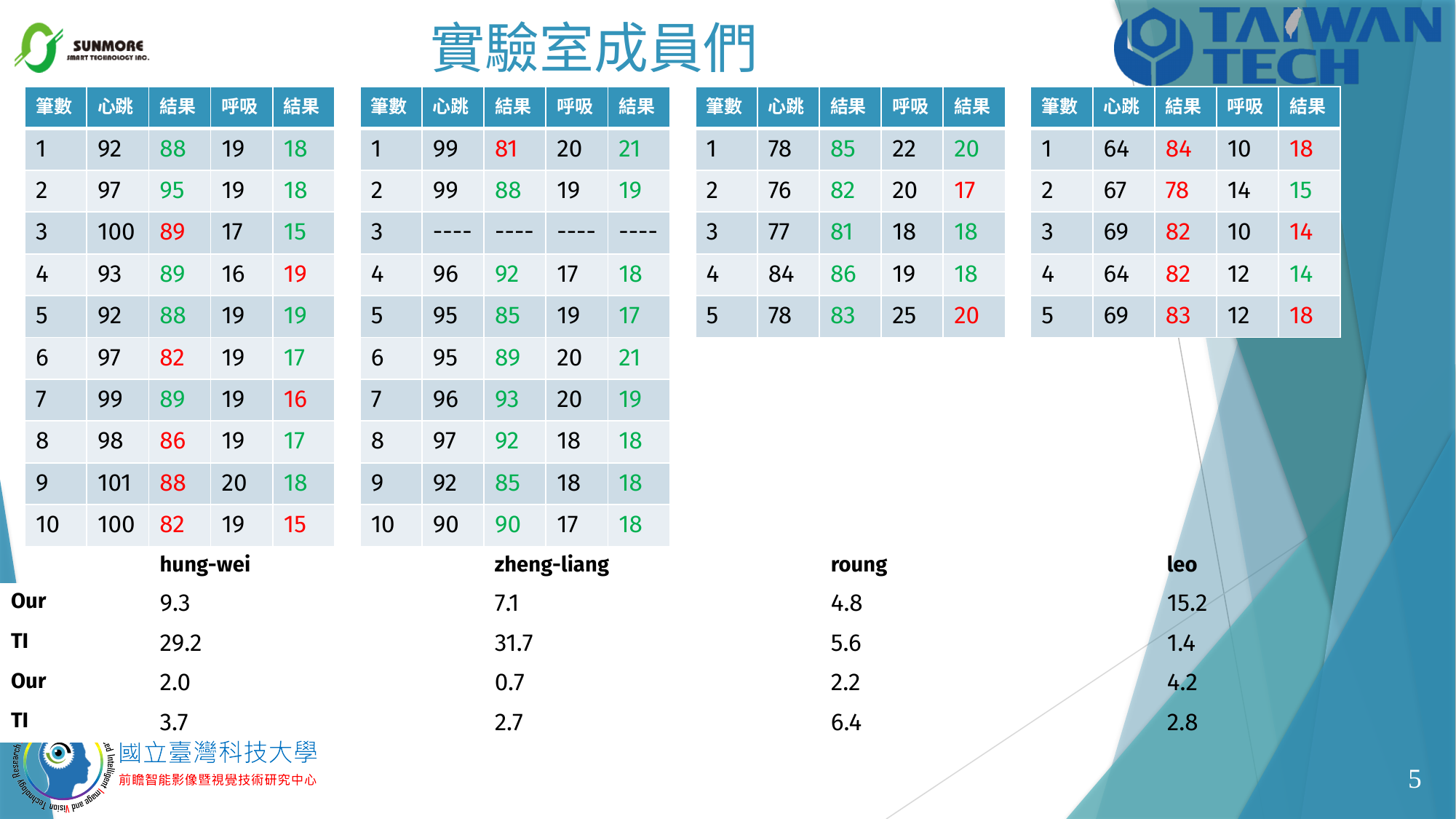

# 實驗室成員們
| 筆數 | 心跳 | 結果 | 呼吸 | 結果 |
| --- | --- | --- | --- | --- |
| 1 | 92 | 88 | 19 | 18 |
| 2 | 97 | 95 | 19 | 18 |
| 3 | 100 | 89 | 17 | 15 |
| 4 | 93 | 89 | 16 | 19 |
| 5 | 92 | 88 | 19 | 19 |
| 6 | 97 | 82 | 19 | 17 |
| 7 | 99 | 89 | 19 | 16 |
| 8 | 98 | 86 | 19 | 17 |
| 9 | 101 | 88 | 20 | 18 |
| 10 | 100 | 82 | 19 | 15 |
| 筆數 | 心跳 | 結果 | 呼吸 | 結果 |
| --- | --- | --- | --- | --- |
| 1 | 99 | 81 | 20 | 21 |
| 2 | 99 | 88 | 19 | 19 |
| 3 | ---- | ---- | ---- | ---- |
| 4 | 96 | 92 | 17 | 18 |
| 5 | 95 | 85 | 19 | 17 |
| 6 | 95 | 89 | 20 | 21 |
| 7 | 96 | 93 | 20 | 19 |
| 8 | 97 | 92 | 18 | 18 |
| 9 | 92 | 85 | 18 | 18 |
| 10 | 90 | 90 | 17 | 18 |
| 筆數 | 心跳 | 結果 | 呼吸 | 結果 |
| --- | --- | --- | --- | --- |
| 1 | 78 | 85 | 22 | 20 |
| 2 | 76 | 82 | 20 | 17 |
| 3 | 77 | 81 | 18 | 18 |
| 4 | 84 | 86 | 19 | 18 |
| 5 | 78 | 83 | 25 | 20 |
| 筆數 | 心跳 | 結果 | 呼吸 | 結果 |
| --- | --- | --- | --- | --- |
| 1 | 64 | 84 | 10 | 18 |
| 2 | 67 | 78 | 14 | 15 |
| 3 | 69 | 82 | 10 | 14 |
| 4 | 64 | 82 | 12 | 14 |
| 5 | 69 | 83 | 12 | 18 |
|  | hung-wei | zheng-liang | roung | leo |
| --- | --- | --- | --- | --- |
| Our | 9.3 | 7.1 | 4.8 | 15.2 |
| TI | 29.2 | 31.7 | 5.6 | 1.4 |
| Our | 2.0 | 0.7 | 2.2 | 4.2 |
| TI | 3.7 | 2.7 | 6.4 | 2.8 |
5